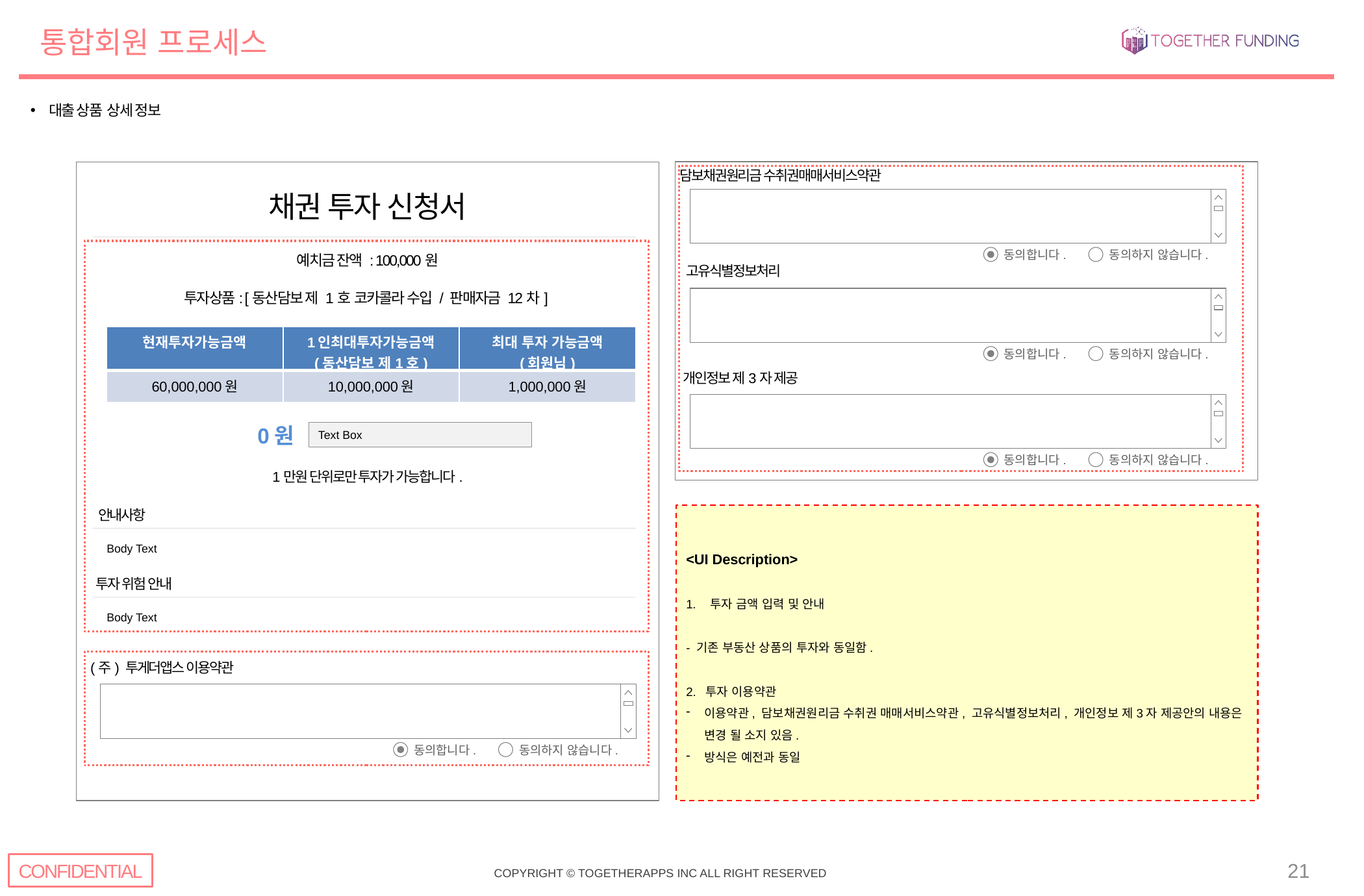

# 통합회원 프로세스
대출 상품  상세 정보

담보채권원리금 수취권매매서비스약관

채권 투자 신청서

동의합니다.

동의하지 않습니다.

예치금 잔액 : 100,000원
고유식별정보처리
투자상품: [동산담보 제 1호 코카콜라 수입 / 판매자금 12차]

동의합니다.

동의하지 않습니다.

| 현재투자가능금액 | 1인최대투자가능금액 (동산담보 제1호) | 최대 투자 가능금액 (회원님) |
| --- | --- | --- |
| 60,000,000원 | 10,000,000원 | 1,000,000원 |
개인정보 제3자 제공

동의합니다.

동의하지 않습니다.

0원
Text Box
1만원 단위로만 투자가 가능합니다.
안내사항
<UI Description>

투자 금액 입력 및 안내

- 기존 부동산 상품의 투자와 동일함.

2.  투자 이용약관
이용약관, 담보채권원리금 수취권 매매서비스약관, 고유식별정보처리, 개인정보 제3자 제공안의 내용은 변경 될 소지 있음.
방식은 예전과 동일
Body Text
투자 위험 안내
Body Text

(주) 투게더앱스 이용약관

동의합니다.

동의하지 않습니다.

21